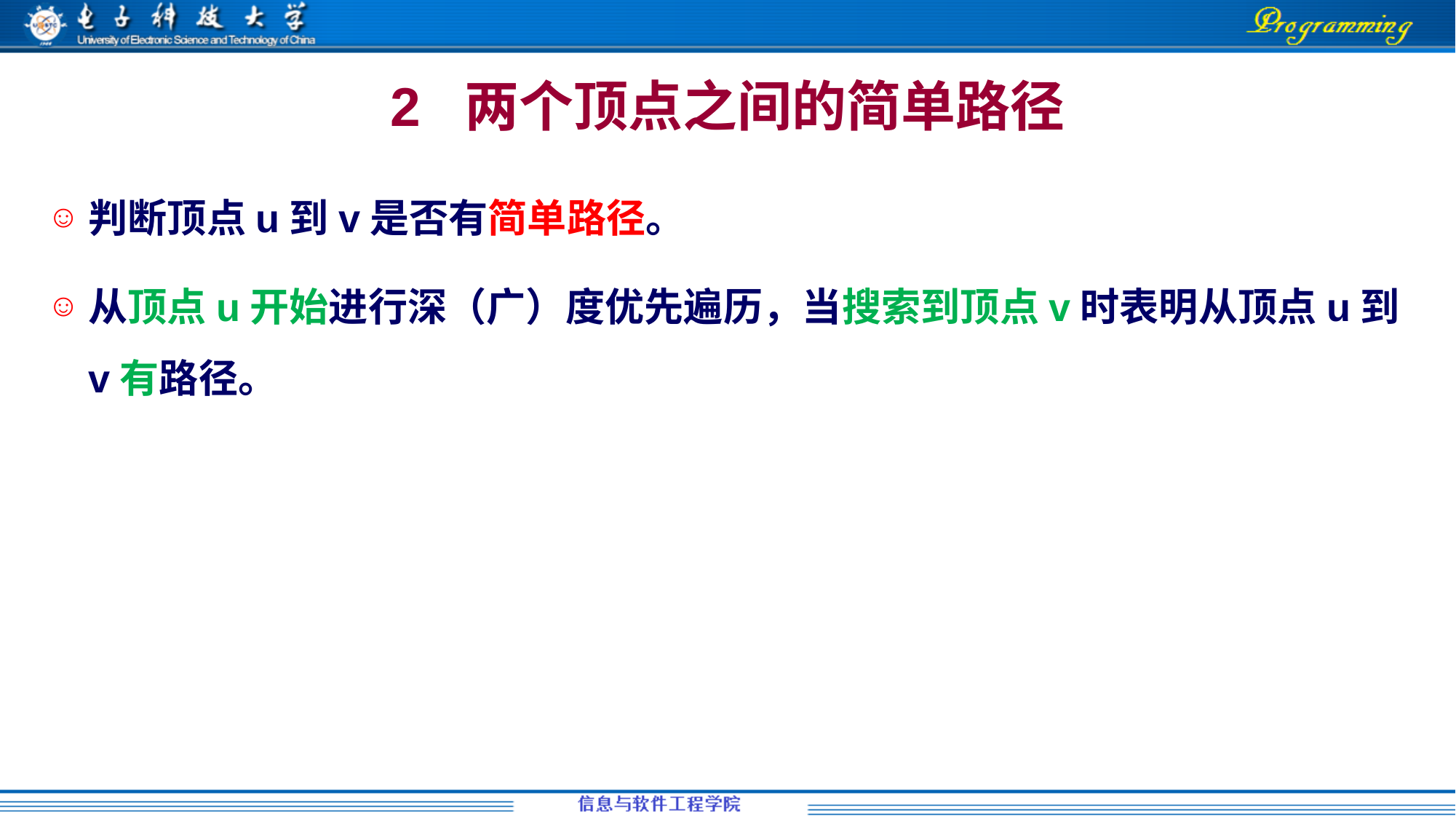

# 2  两个顶点之间的简单路径
判断顶点u到v是否有简单路径。
从顶点u开始进行深（广）度优先遍历，当搜索到顶点v时表明从顶点u到v有路径。